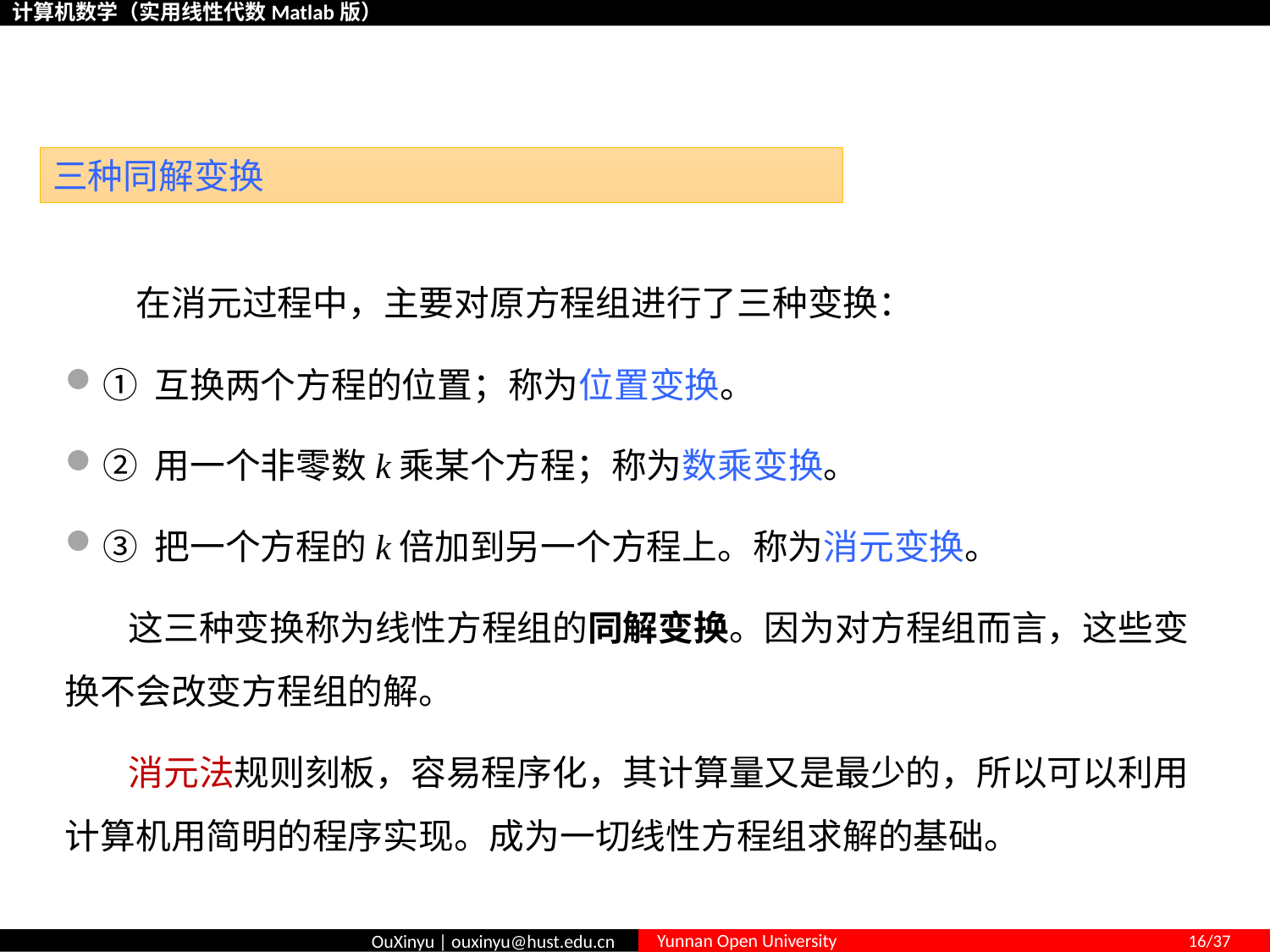

# 1.3  高斯消元法与阶梯形方程组
三种同解变换
        在消元过程中，主要对原方程组进行了三种变换：
① 互换两个方程的位置；称为位置变换。
② 用一个非零数k乘某个方程；称为数乘变换。
③ 把一个方程的k倍加到另一个方程上。称为消元变换。
       这三种变换称为线性方程组的同解变换。因为对方程组而言，这些变换不会改变方程组的解。
       消元法规则刻板，容易程序化，其计算量又是最少的，所以可以利用计算机用简明的程序实现。成为一切线性方程组求解的基础。